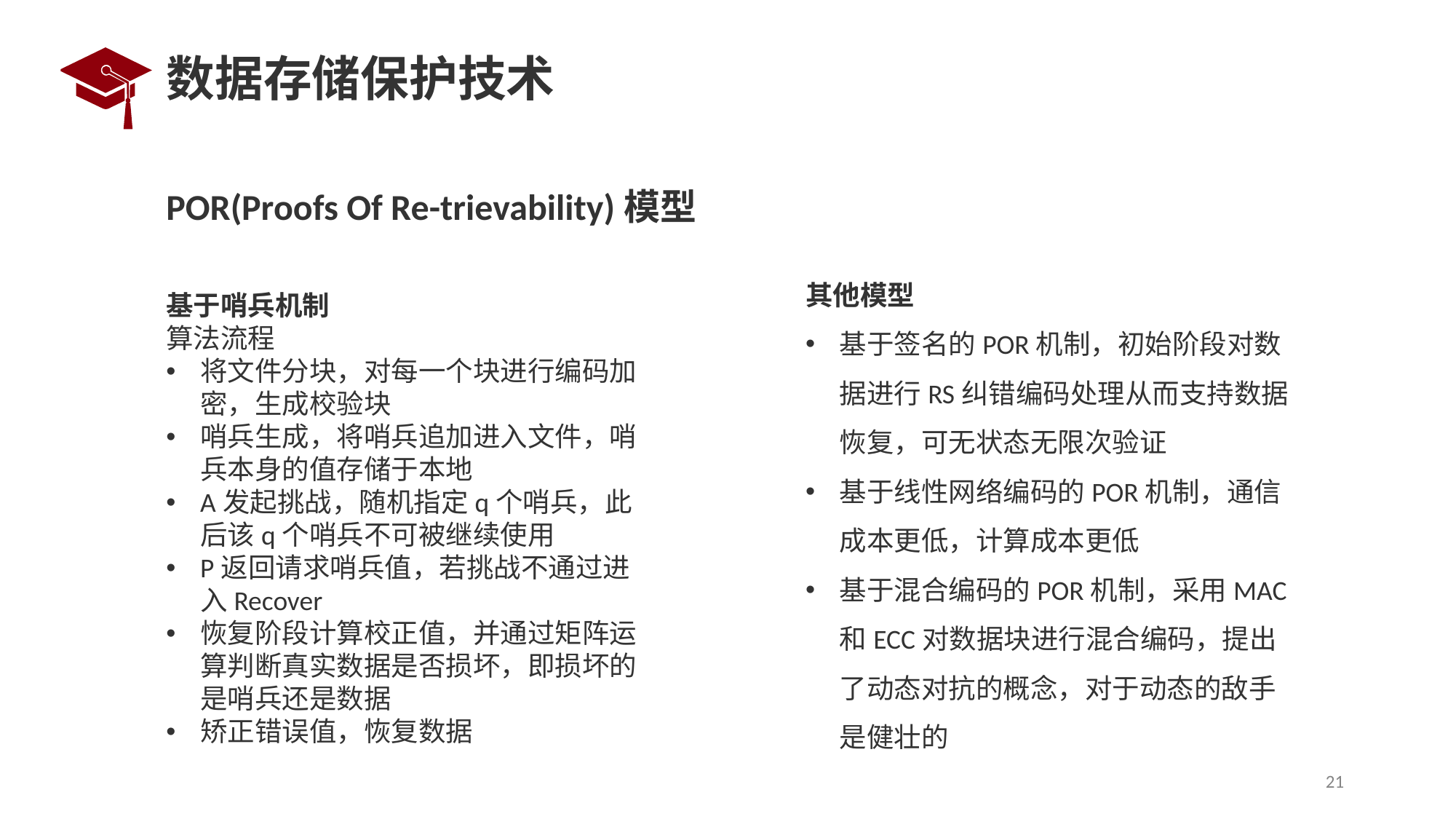

# 数据存储保护技术
POR(Proofs Of Re-trievability)模型
其他模型
基于签名的POR机制，初始阶段对数据进行RS纠错编码处理从而支持数据恢复，可无状态无限次验证
基于线性网络编码的POR机制，通信成本更低，计算成本更低
基于混合编码的POR机制，采用MAC和ECC对数据块进行混合编码，提出了动态对抗的概念，对于动态的敌手是健壮的
基于哨兵机制
算法流程
将文件分块，对每一个块进行编码加密，生成校验块
哨兵生成，将哨兵追加进入文件，哨兵本身的值存储于本地
A发起挑战，随机指定q个哨兵，此后该q个哨兵不可被继续使用
P返回请求哨兵值，若挑战不通过进入Recover
恢复阶段计算校正值，并通过矩阵运算判断真实数据是否损坏，即损坏的是哨兵还是数据
矫正错误值，恢复数据
21